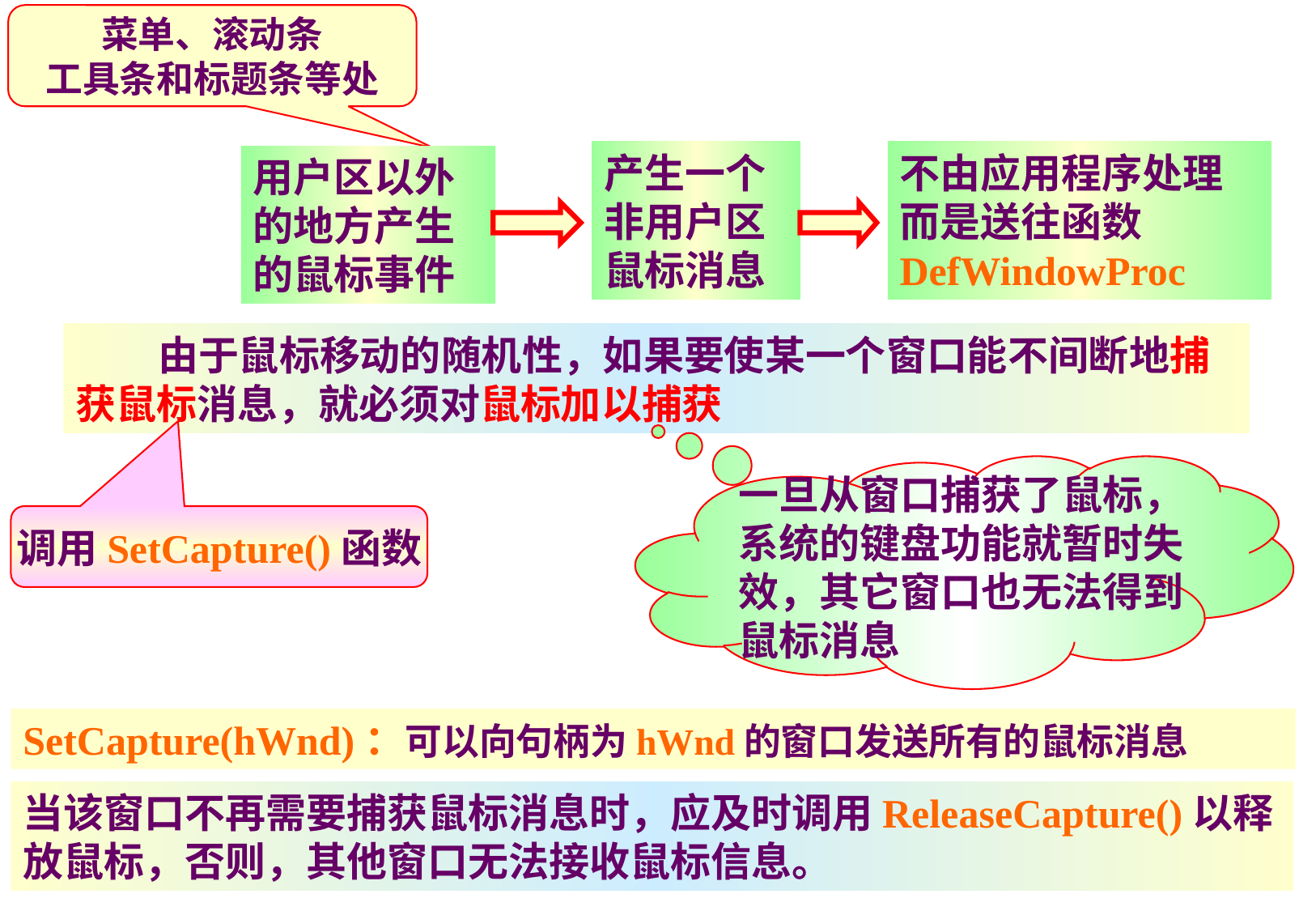

菜单、滚动条
工具条和标题条等处
产生一个非用户区鼠标消息
用户区以外的地方产生的鼠标事件

不由应用程序处理而是送往函数DefWindowProc
        由于鼠标移动的随机性，如果要使某一个窗口能不间断地捕获鼠标消息，就必须对鼠标加以捕获
一旦从窗口捕获了鼠标，
系统的键盘功能就暂时失
效，其它窗口也无法得到
鼠标消息
调用SetCapture()函数
SetCapture(hWnd)：可以向句柄为hWnd的窗口发送所有的鼠标消息
当该窗口不再需要捕获鼠标消息时，应及时调用ReleaseCapture()以释放鼠标，否则，其他窗口无法接收鼠标信息。